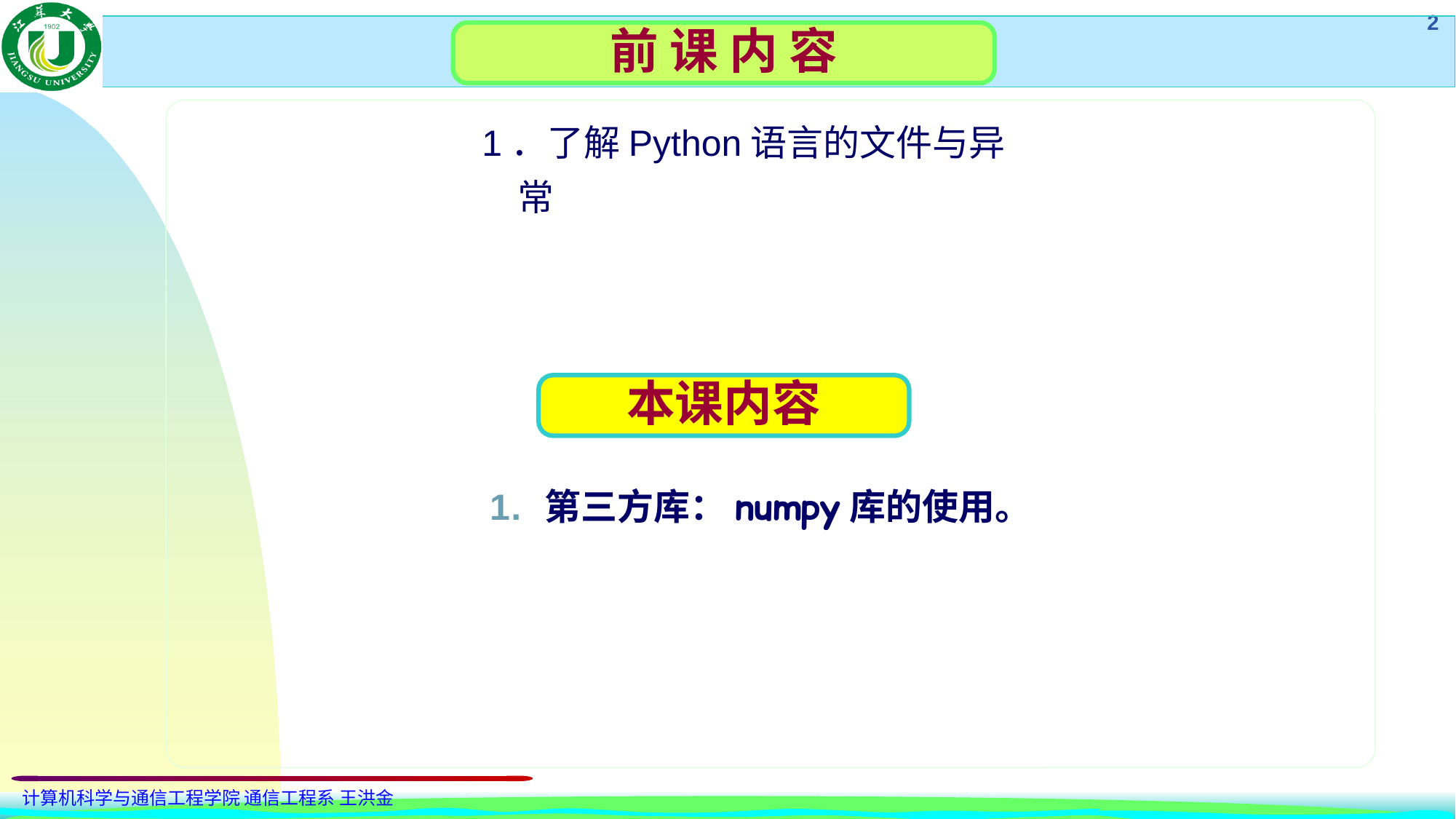

前 课 内 容
1．了解Python语言的文件与异常
本课内容
第三方库：numpy库的使用。